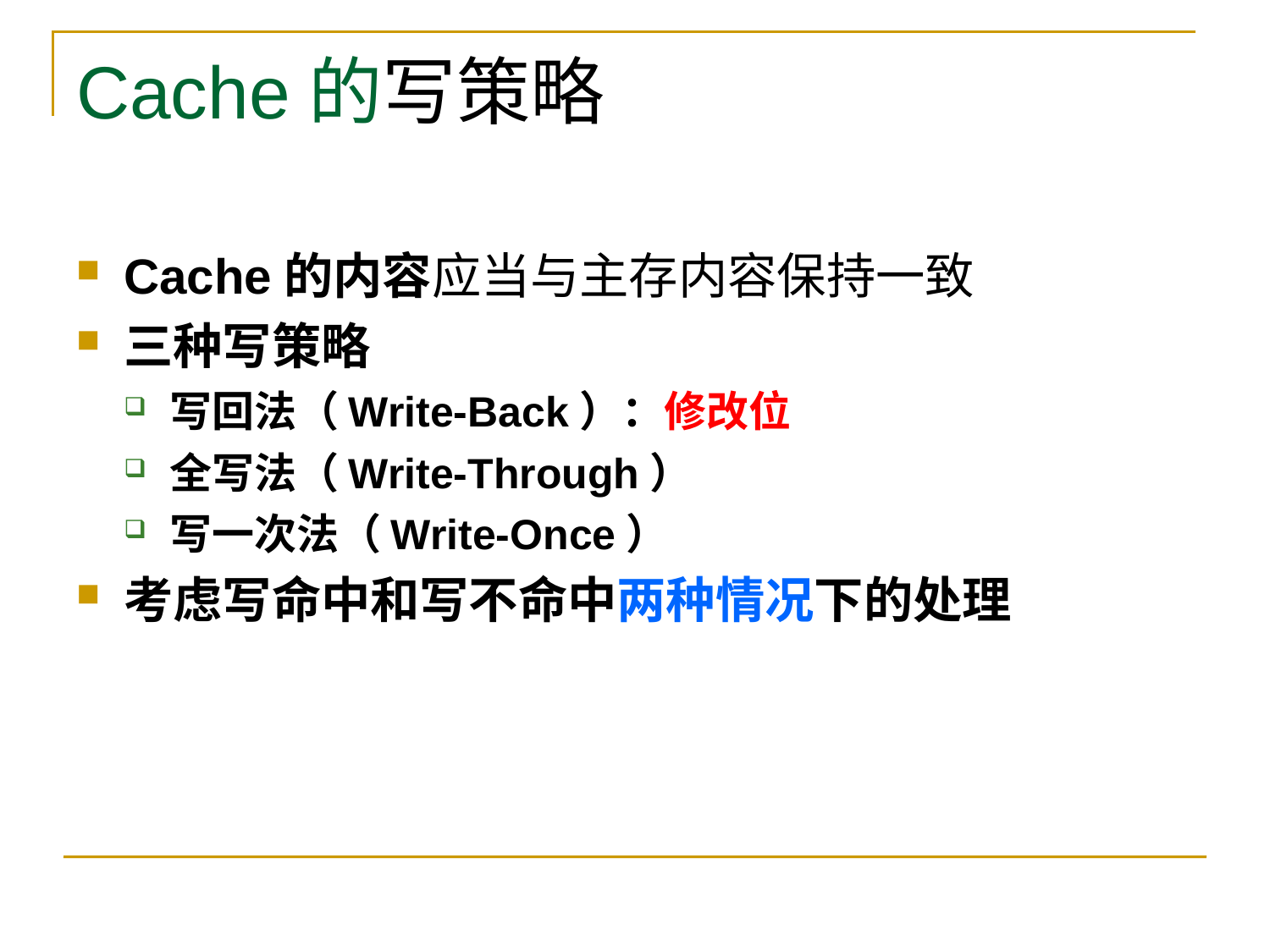

# Cache的写策略
Cache的内容应当与主存内容保持一致
三种写策略
写回法（Write-Back）：修改位
全写法（Write-Through）
写一次法（Write-Once）
考虑写命中和写不命中两种情况下的处理

33